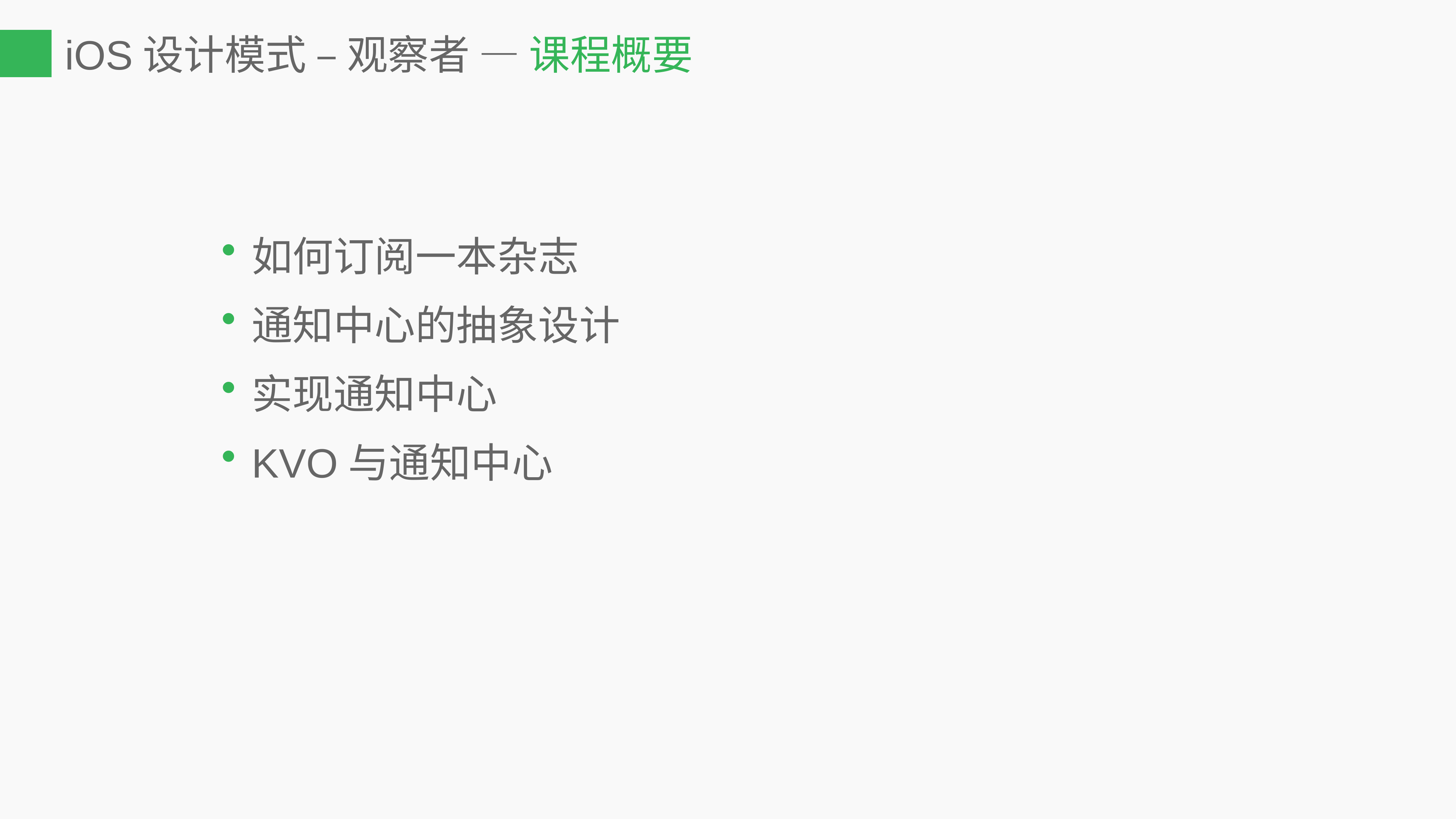

iOS设计模式 – 观察者 — 课程概要

如何订阅一本杂志
通知中心的抽象设计
实现通知中心
KVO与通知中心